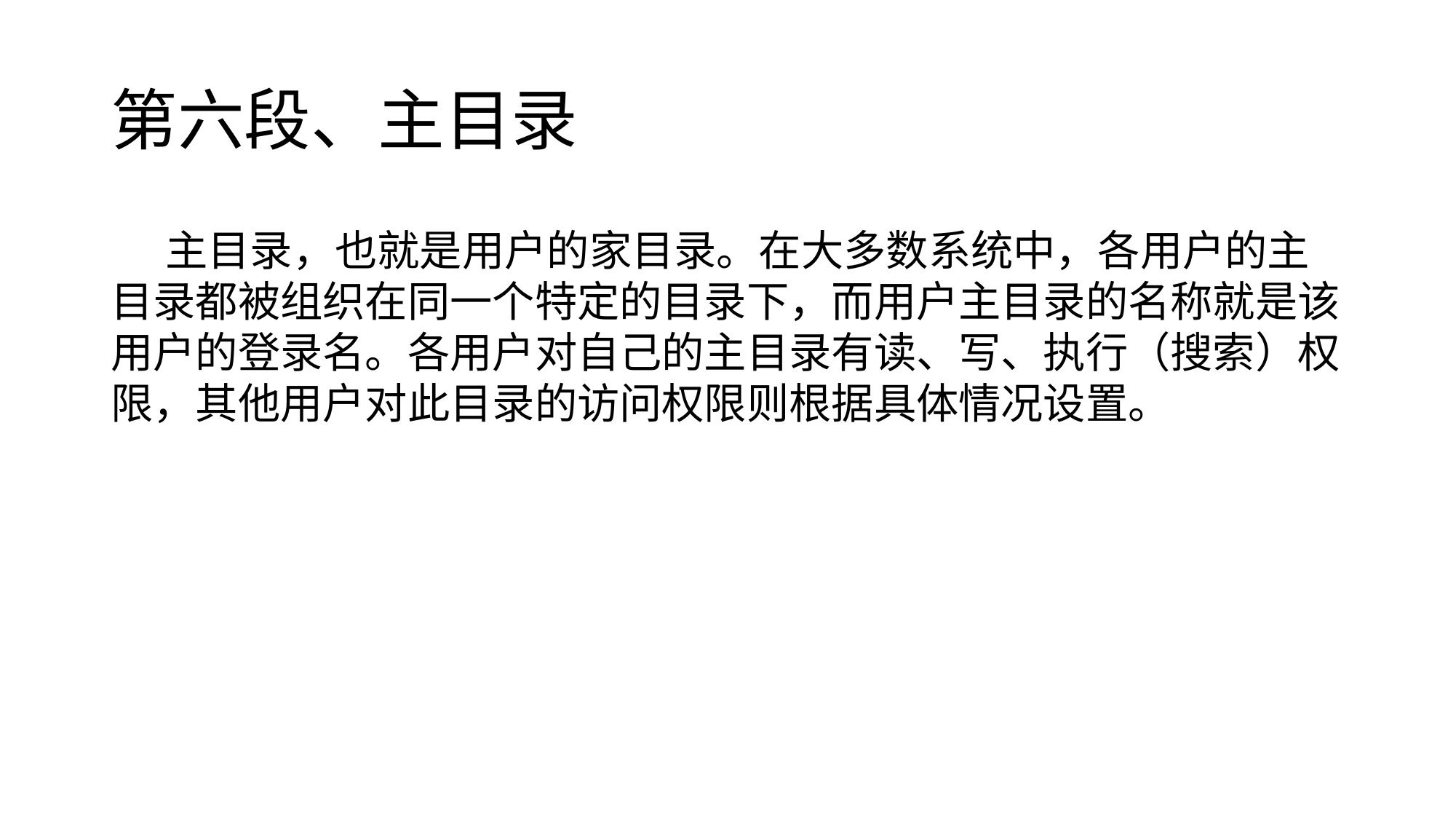

# 第六段、主目录
主目录，也就是用户的家目录。在大多数系统中，各用户的主目录都被组织在同一个特定的目录下，而用户主目录的名称就是该用户的登录名。各用户对自己的主目录有读、写、执行（搜索）权限，其他用户对此目录的访问权限则根据具体情况设置。